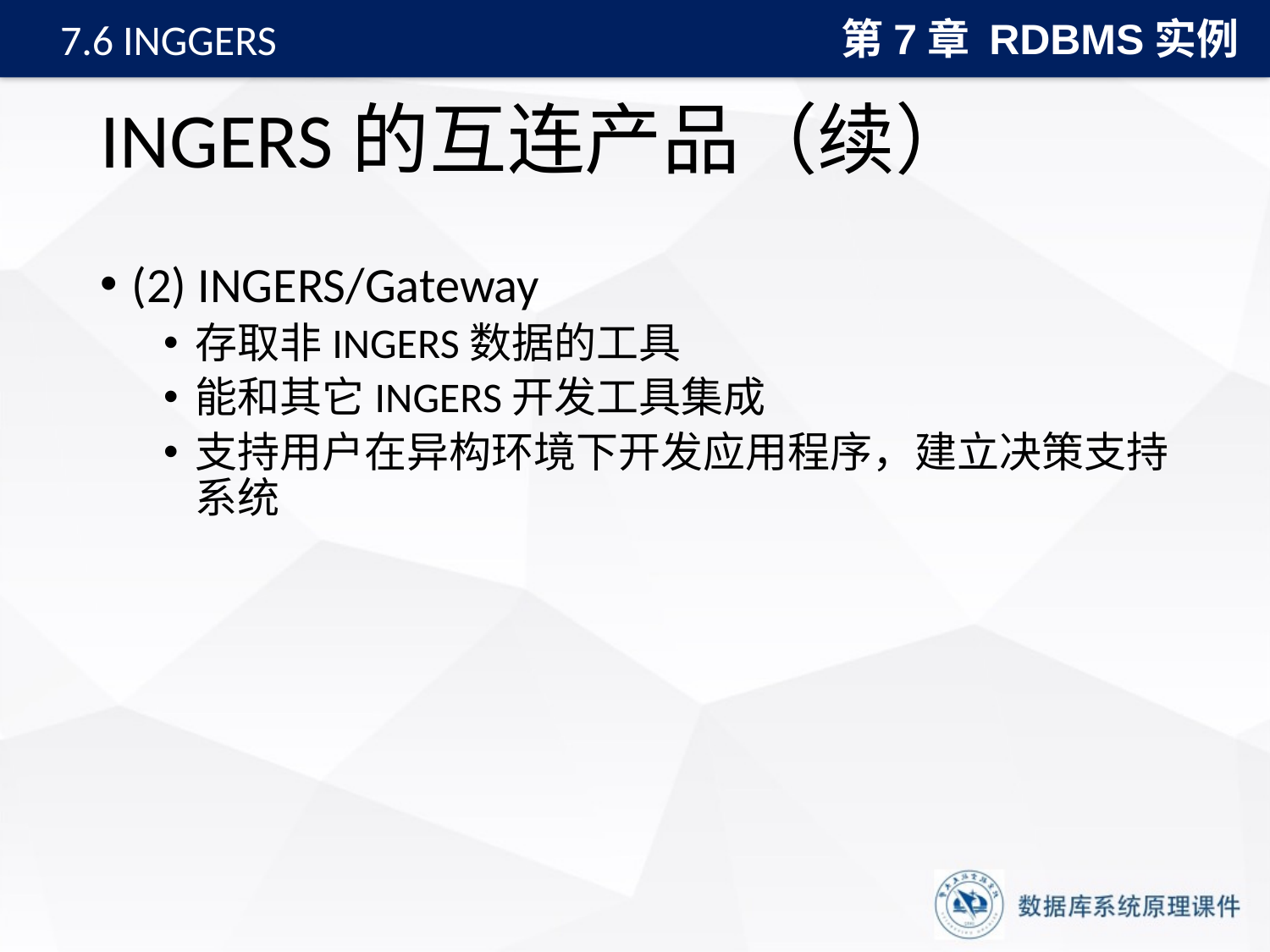

第7章 RDBMS实例
7.6 INGGERS
# INGERS的互连产品（续）
(2) INGERS/Gateway
存取非INGERS数据的工具
能和其它INGERS开发工具集成
支持用户在异构环境下开发应用程序，建立决策支持系统